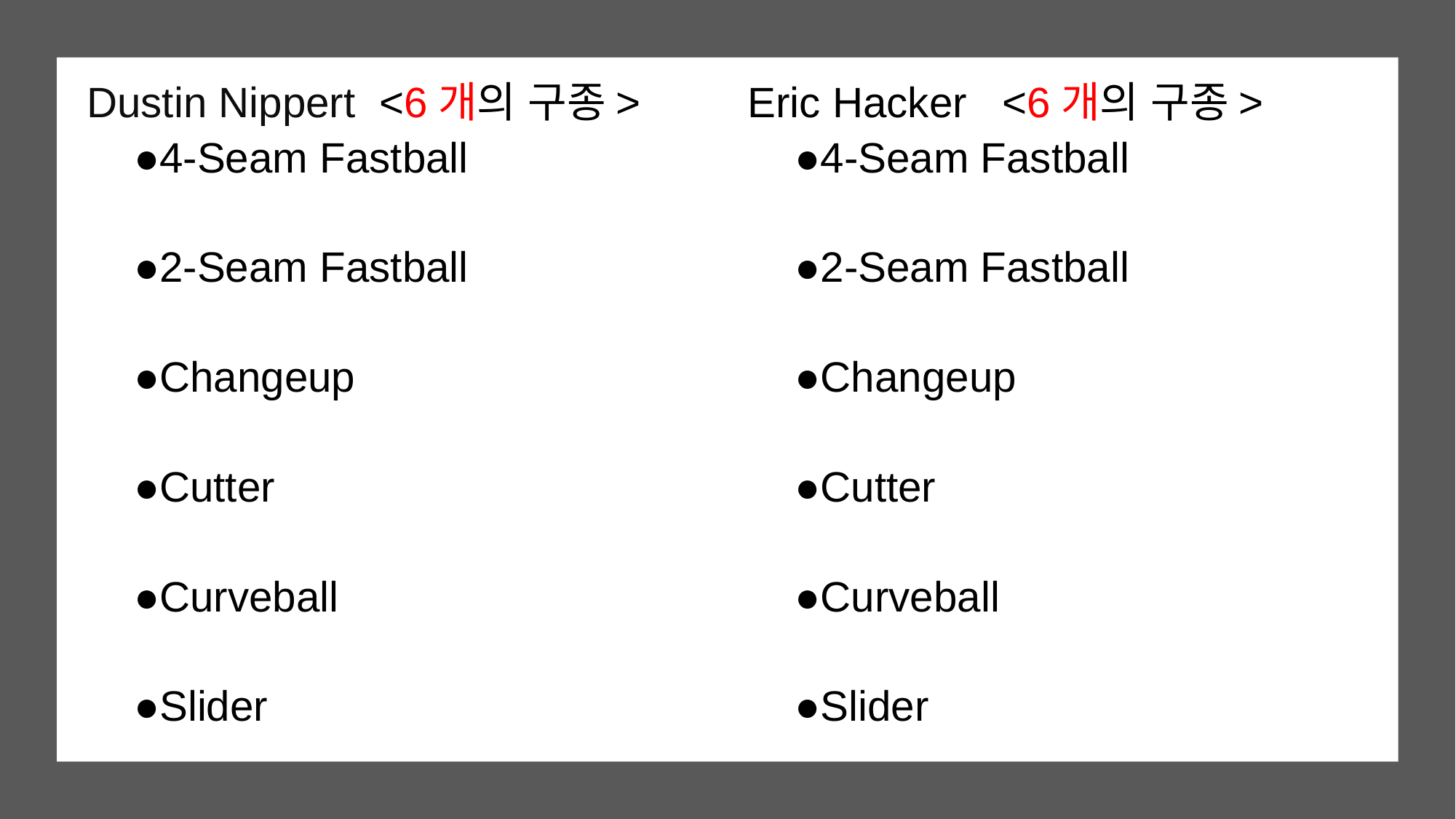

Dustin Nippert  <6개의 구종>
    ●4-Seam Fastball

    ●2-Seam Fastball

    ●Changeup

    ●Cutter

    ●Curveball

    ●Slider
Eric Hacker   <6개의 구종>
    ●4-Seam Fastball

    ●2-Seam Fastball

    ●Changeup

    ●Cutter

    ●Curveball

    ●Slider